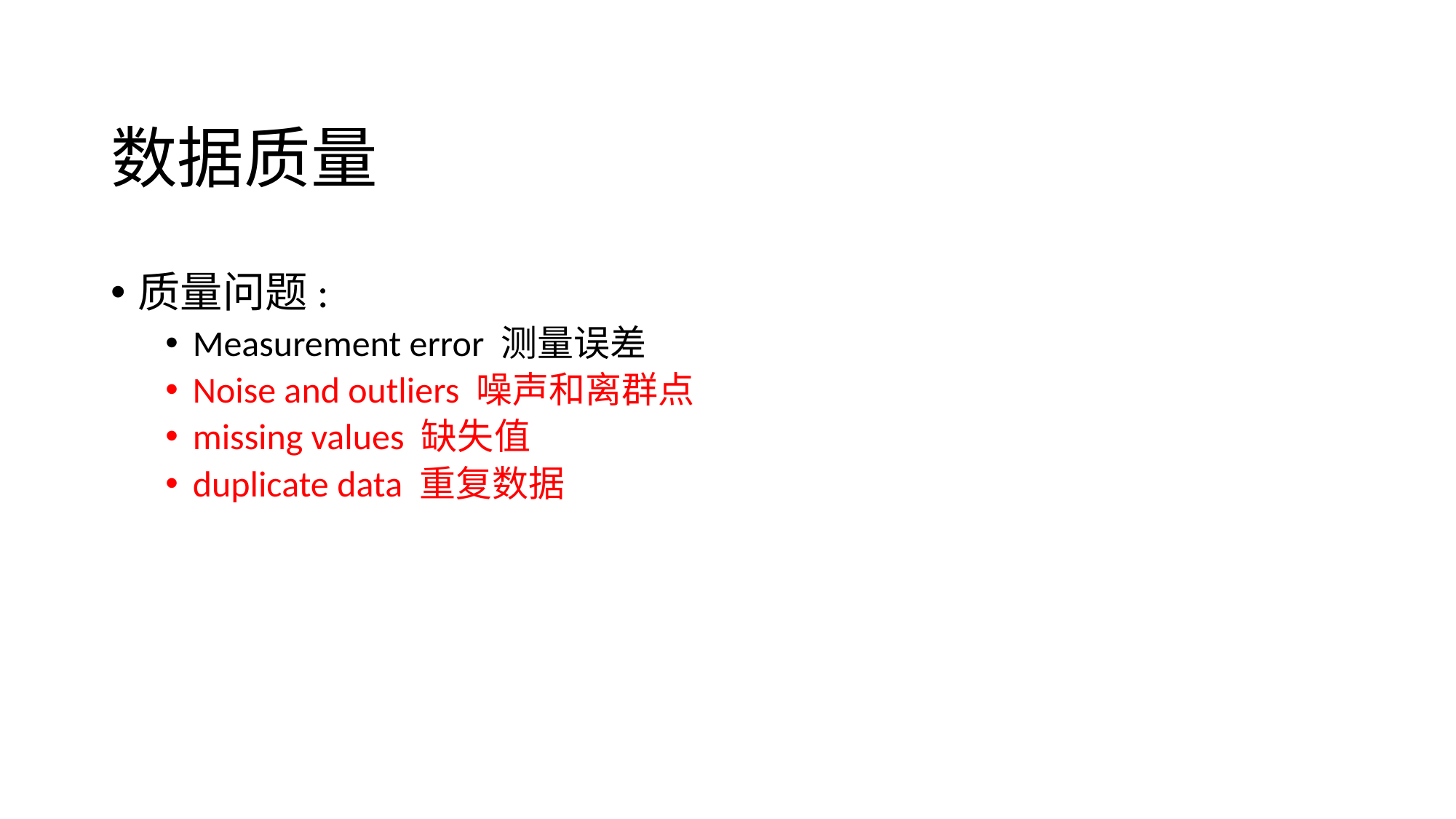

# 数据质量

质量问题:
Measurement error 测量误差
Noise and outliers 噪声和离群点
missing values 缺失值
duplicate data 重复数据